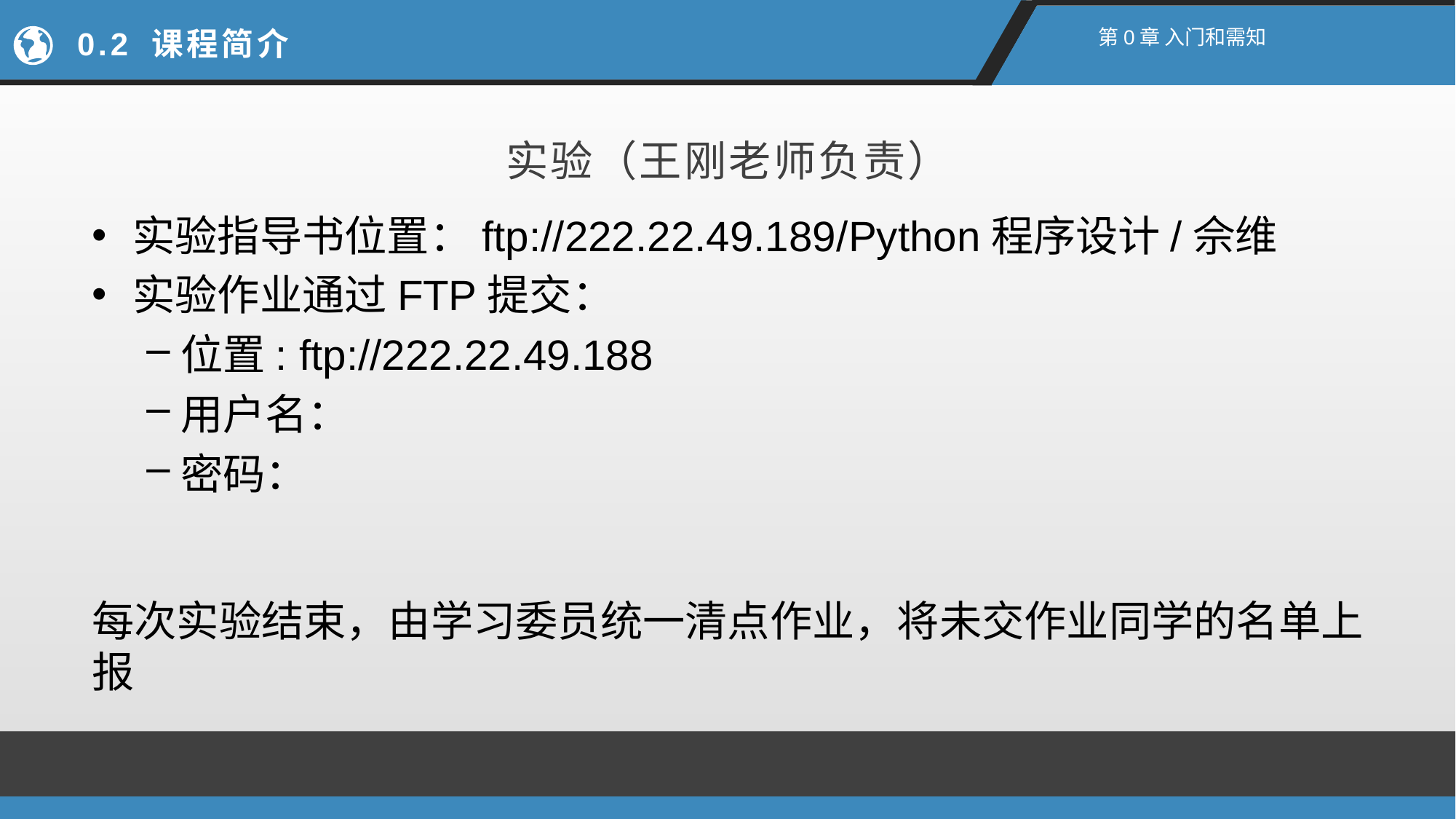

# 0.2 课程简介
第0章 入门和需知
实验（王刚老师负责）
实验指导书位置：ftp://222.22.49.189/Python程序设计/佘维
实验作业通过FTP提交：
位置: ftp://222.22.49.188
用户名：
密码：

每次实验结束，由学习委员统一清点作业，将未交作业同学的名单上报